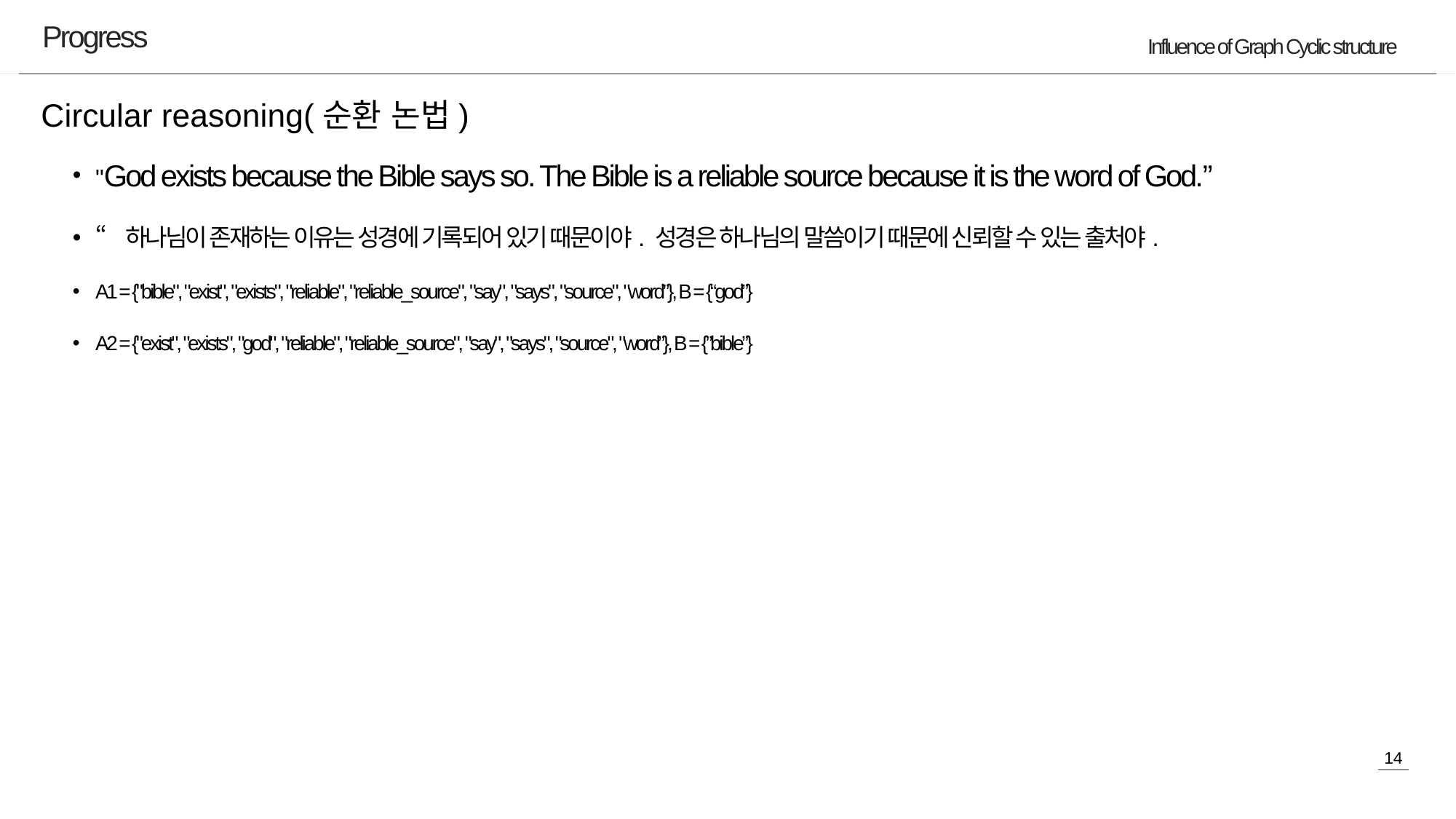

Progress
Circular reasoning(순환 논법)
"God exists because the Bible says so. The Bible is a reliable source because it is the word of God.”
“하나님이 존재하는 이유는 성경에 기록되어 있기 때문이야. 성경은 하나님의 말씀이기 때문에 신뢰할 수 있는 출처야.
A1 = {"bible", "exist", "exists", "reliable", "reliable_source", "say", "says", "source", "word”}, B = {“god”}
A2 = {"exist", "exists", "god", "reliable", "reliable_source", "say", "says", "source", "word”}, B = {”bible”}